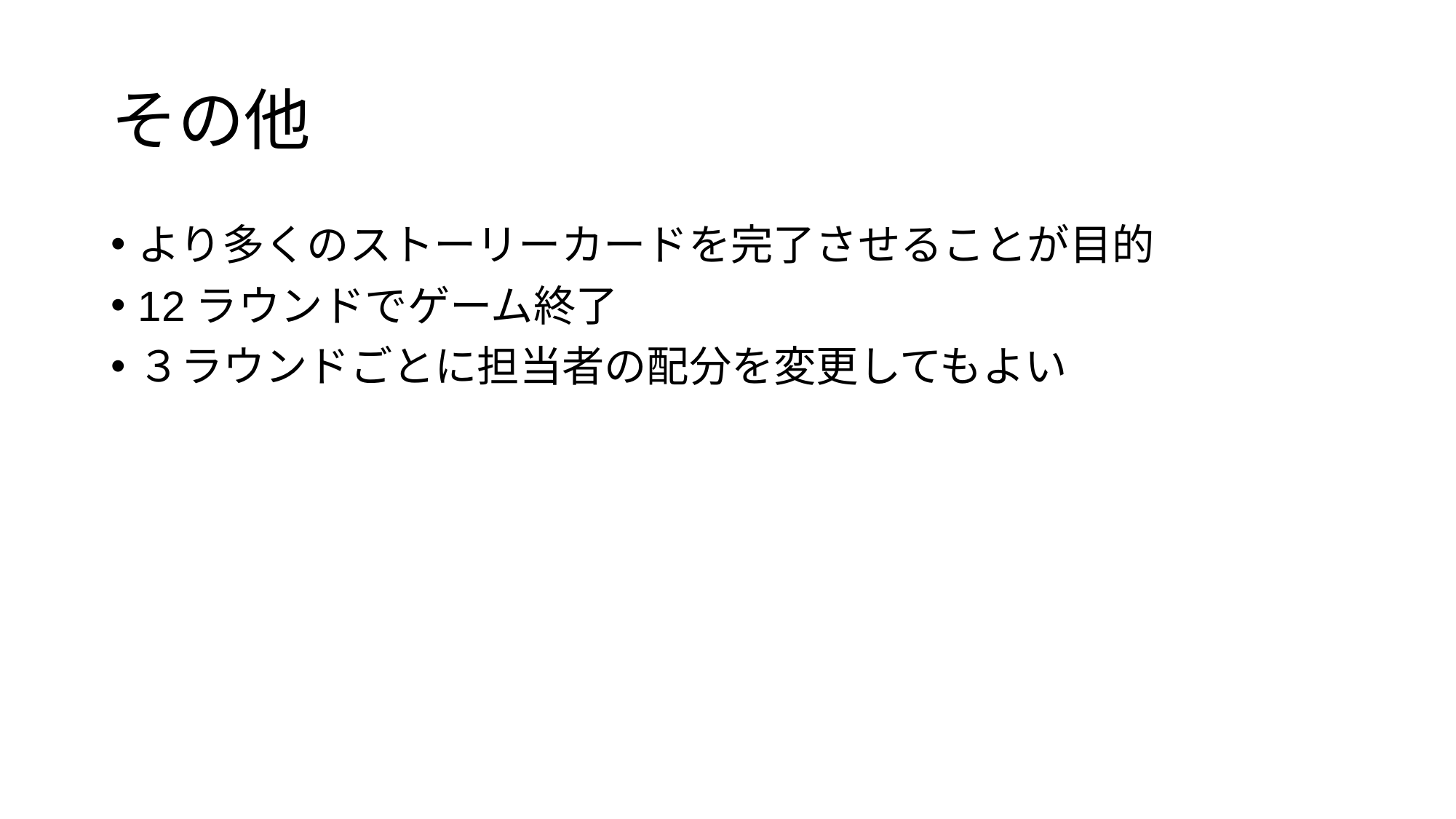

# その他
より多くのストーリーカードを完了させることが目的
12ラウンドでゲーム終了
３ラウンドごとに担当者の配分を変更してもよい